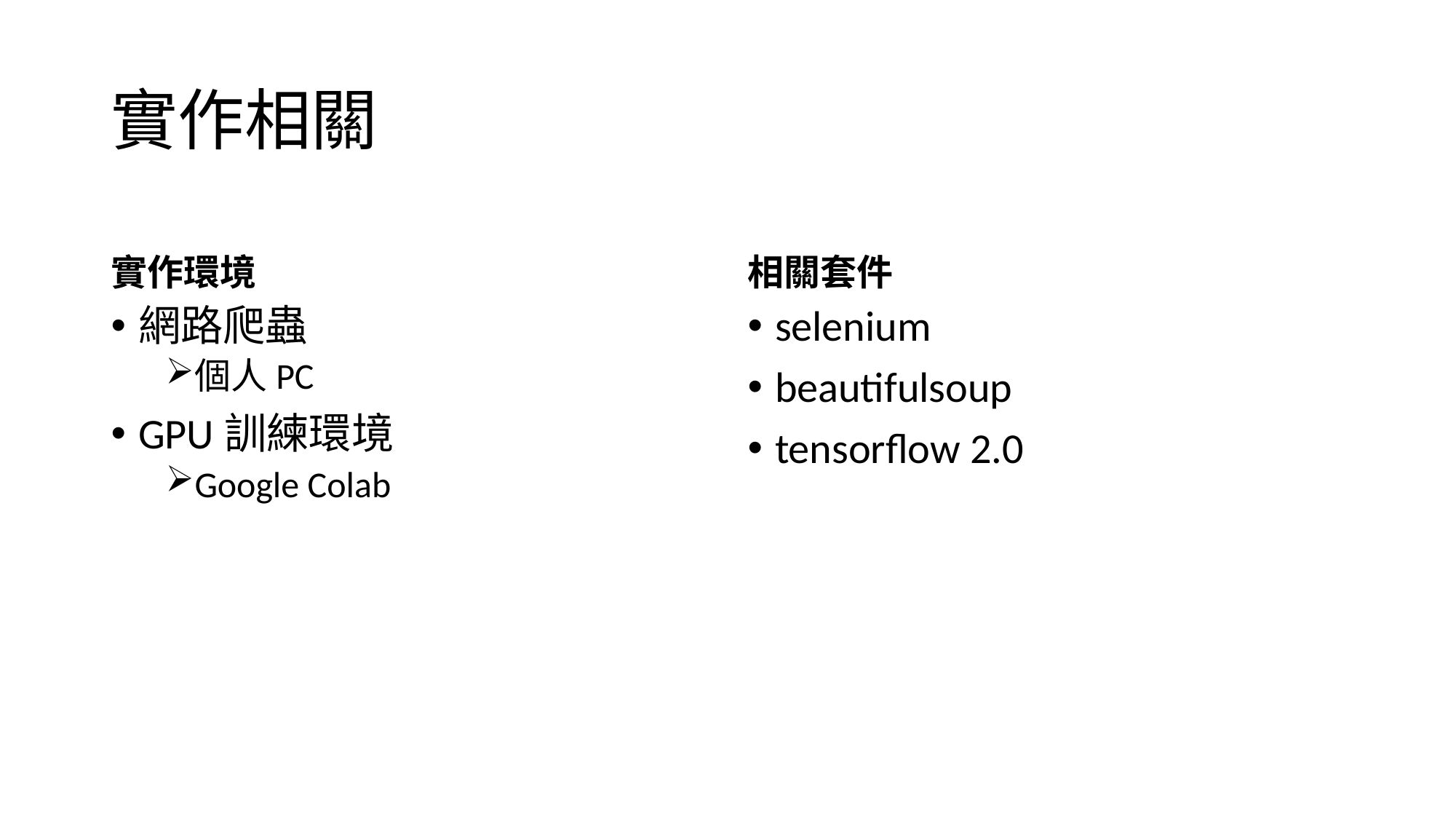

# 實作相關
實作環境
相關套件
網路爬蟲
個人PC
GPU訓練環境
Google Colab

selenium
beautifulsoup
tensorflow 2.0